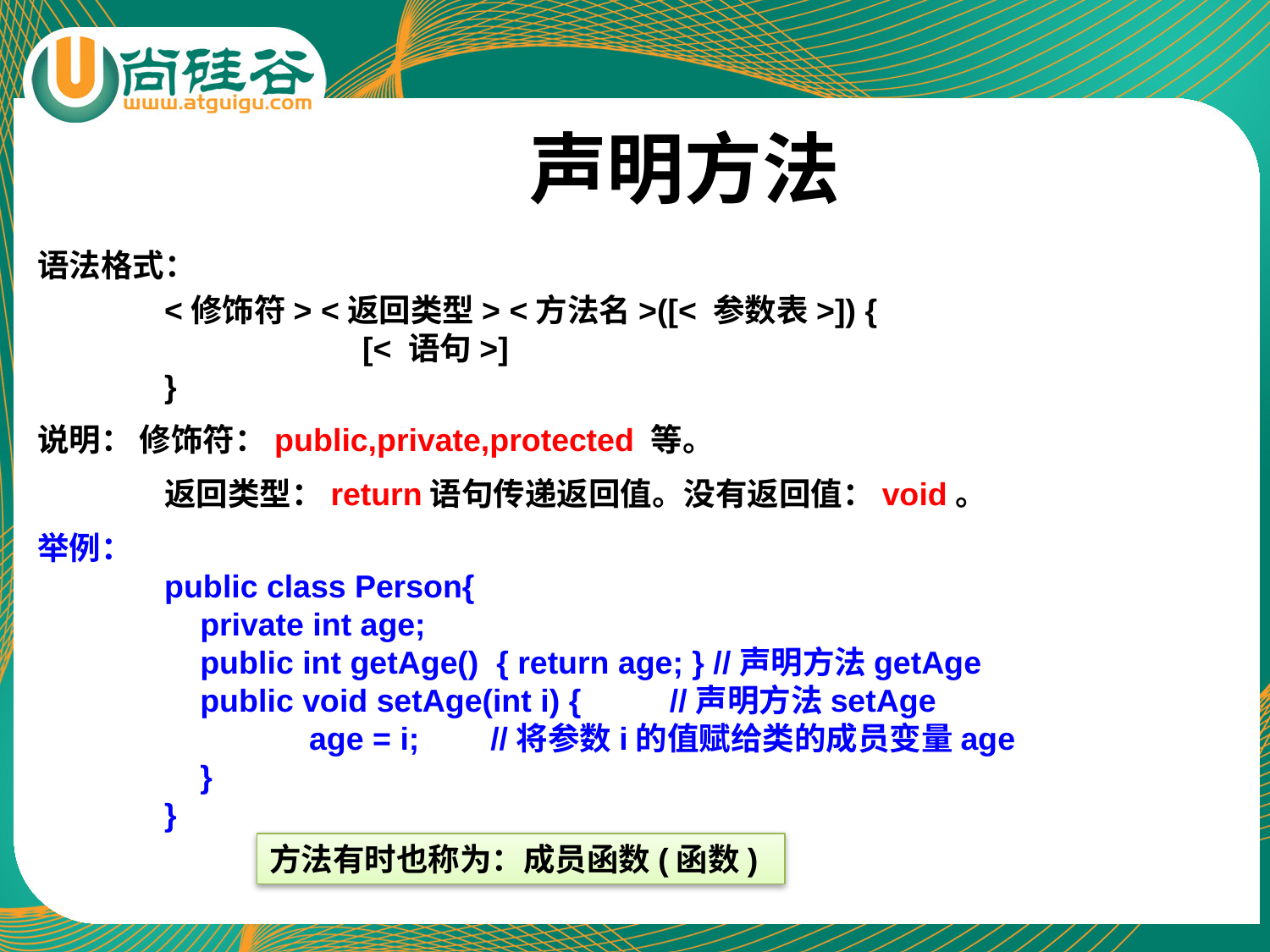

# 声明方法
语法格式：
 	<修饰符> <返回类型> <方法名>([< 参数表>]) {
  	        [< 语句>]
}
说明： 修饰符：public,private,protected 等。
	返回类型：return语句传递返回值。没有返回值：void。
举例：
	public class Person{
    private int age;
    public int getAge()  { return age; } //声明方法getAge
    public void setAge(int i) {          //声明方法setAge
	  age = i;        //将参数i的值赋给类的成员变量age
    }
}
方法有时也称为：成员函数(函数)